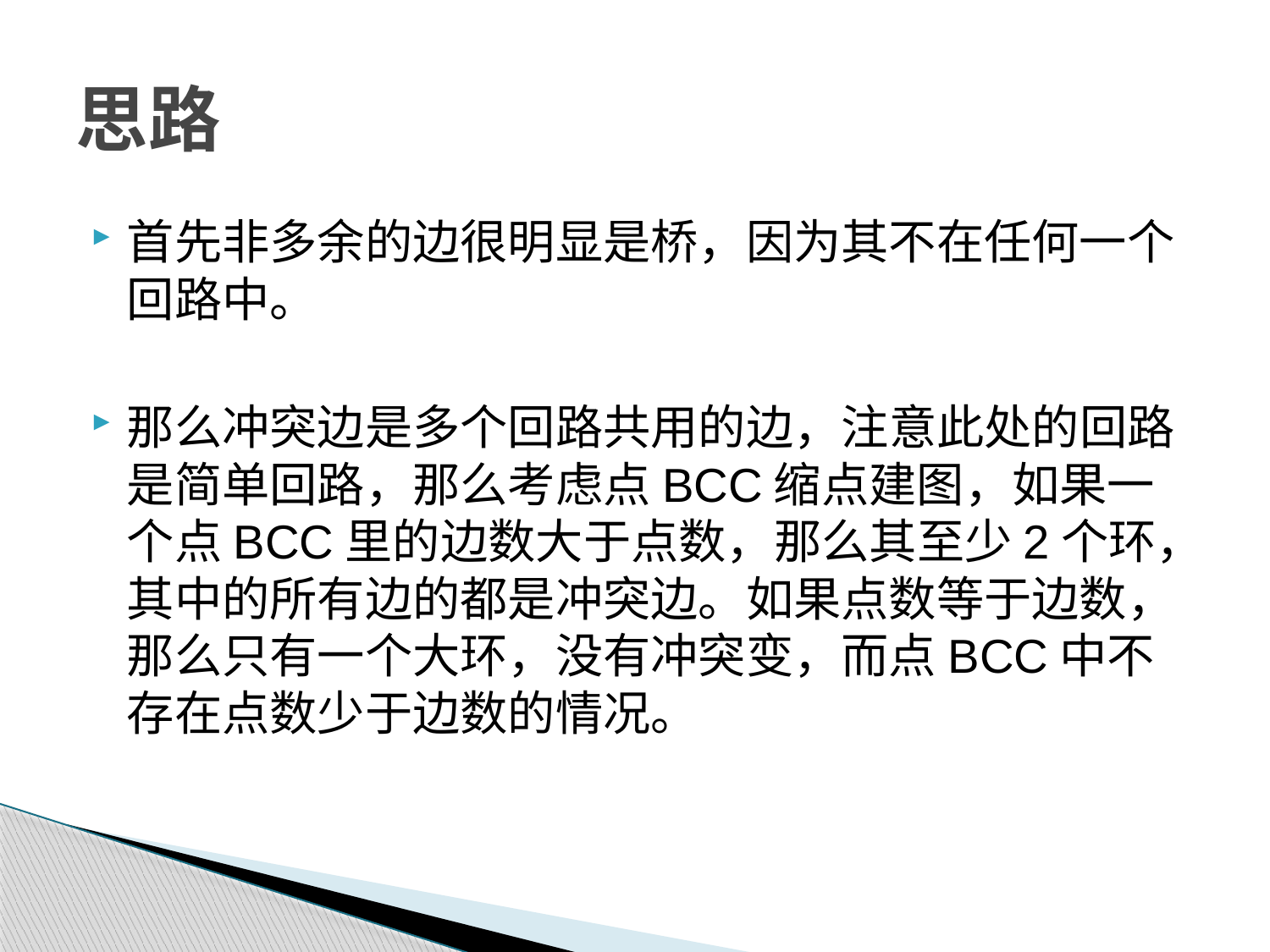

# 思路
首先非多余的边很明显是桥，因为其不在任何一个回路中。

那么冲突边是多个回路共用的边，注意此处的回路是简单回路，那么考虑点BCC缩点建图，如果一个点BCC里的边数大于点数，那么其至少2个环，其中的所有边的都是冲突边。如果点数等于边数，那么只有一个大环，没有冲突变，而点BCC中不存在点数少于边数的情况。